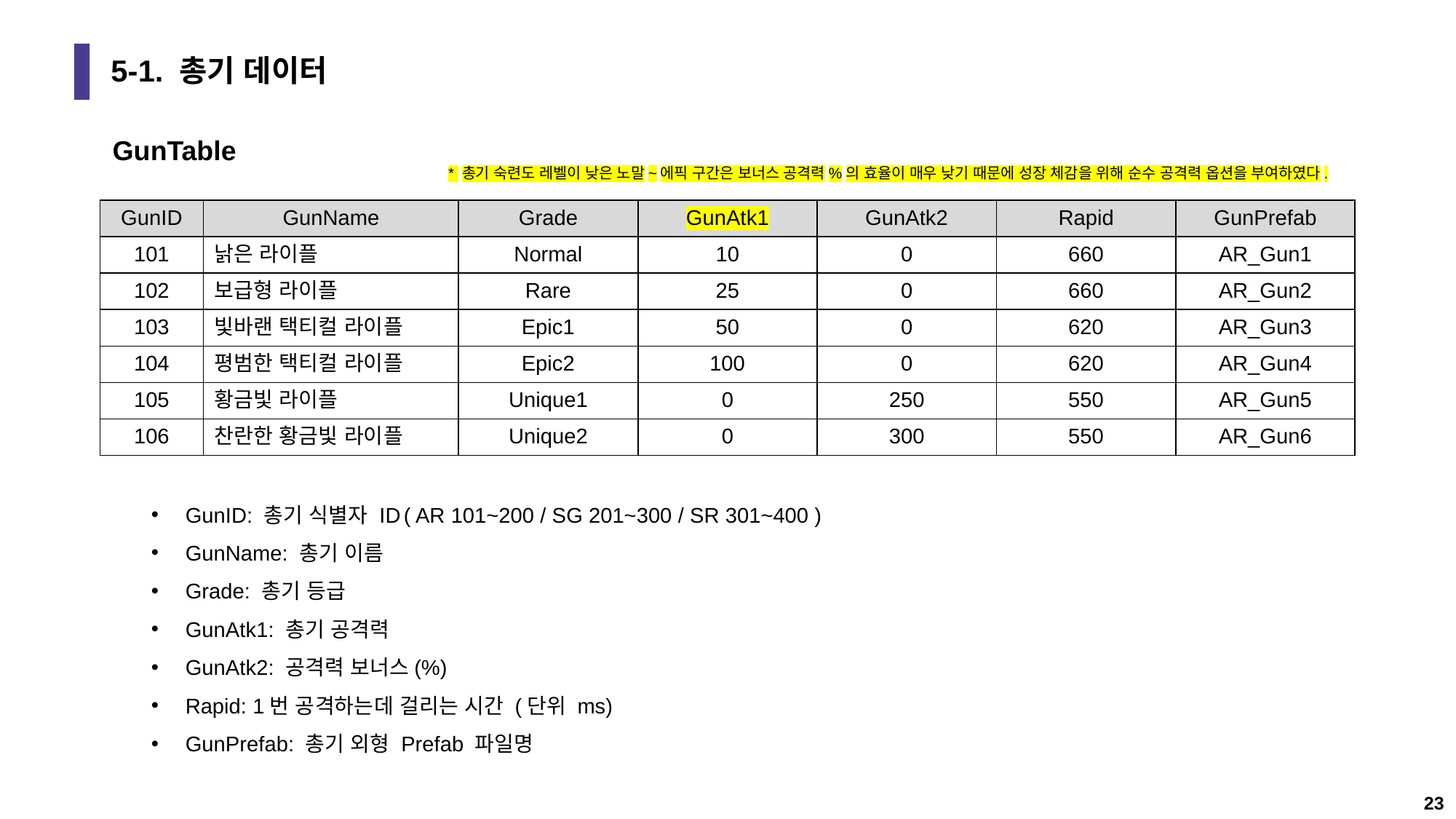

# 5-1. 총기 데이터
GunTable
* 총기 숙련도 레벨이 낮은 노말~에픽 구간은 보너스 공격력%의 효율이 매우 낮기 때문에 성장 체감을 위해 순수 공격력 옵션을 부여하였다.
| GunID | GunName | Grade | GunAtk1 | GunAtk2 | Rapid | GunPrefab |
| --- | --- | --- | --- | --- | --- | --- |
| 101 | 낡은 라이플 | Normal | 10 | 0 | 660 | AR\_Gun1 |
| 102 | 보급형 라이플 | Rare | 25 | 0 | 660 | AR\_Gun2 |
| 103 | 빛바랜 택티컬 라이플 | Epic1 | 50 | 0 | 620 | AR\_Gun3 |
| 104 | 평범한 택티컬 라이플 | Epic2 | 100 | 0 | 620 | AR\_Gun4 |
| 105 | 황금빛 라이플 | Unique1 | 0 | 250 | 550 | AR\_Gun5 |
| 106 | 찬란한 황금빛 라이플 | Unique2 | 0 | 300 | 550 | AR\_Gun6 |
GunID: 총기 식별자 ID	( AR 101~200 / SG 201~300 / SR 301~400 )
GunName: 총기 이름
Grade: 총기 등급
GunAtk1: 총기 공격력
GunAtk2: 공격력 보너스(%)
Rapid: 1번 공격하는데 걸리는 시간 (단위 ms)
GunPrefab: 총기 외형 Prefab 파일명